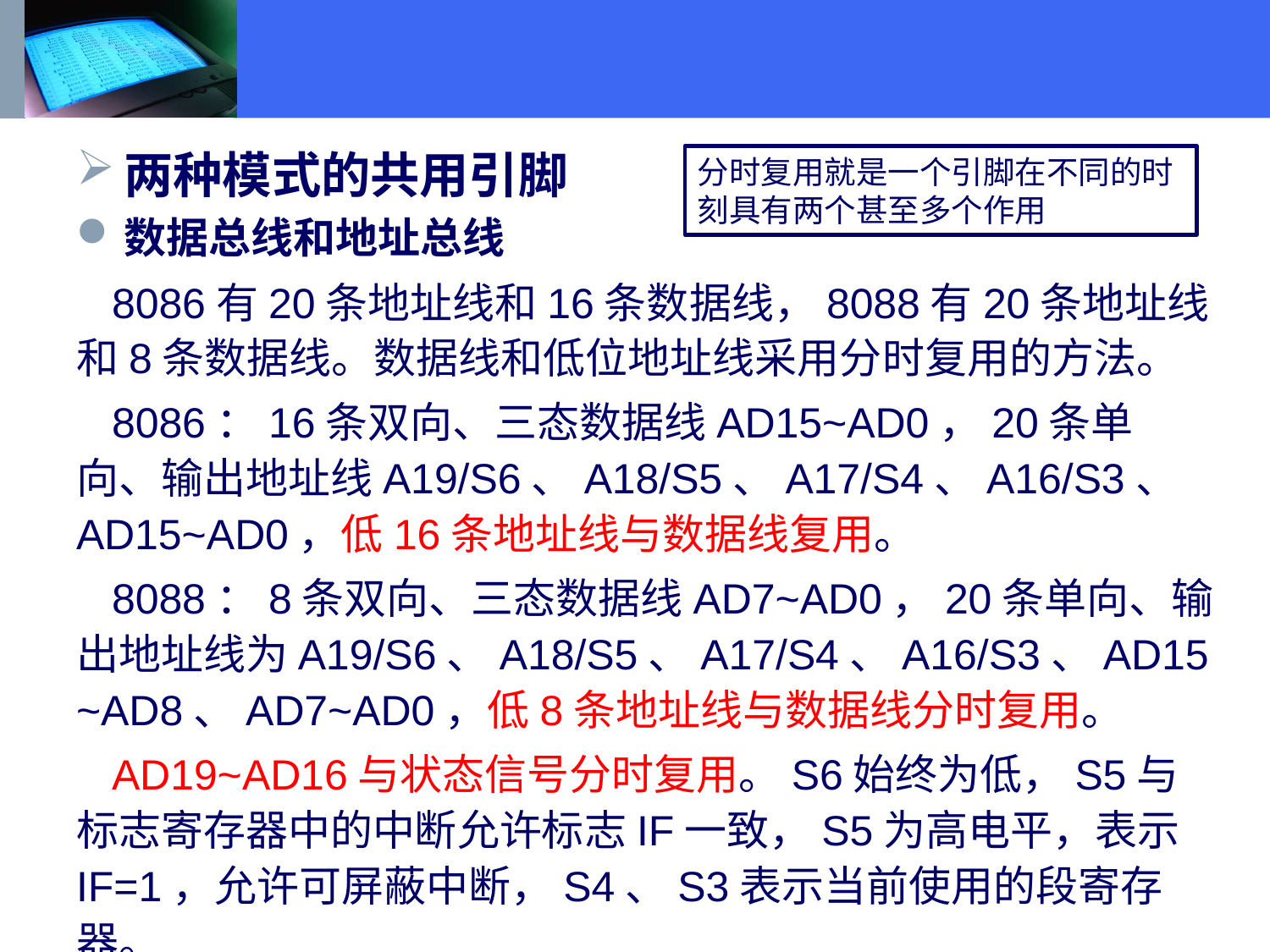

两种模式的共用引脚
数据总线和地址总线
   8086有20条地址线和16条数据线，8088有20条地址线和8条数据线。数据线和低位地址线采用分时复用的方法。
   8086：16条双向、三态数据线AD15~AD0，20条单向、输出地址线A19/S6、A18/S5、A17/S4、A16/S3、AD15~AD0，低16条地址线与数据线复用。
   8088：8条双向、三态数据线AD7~AD0，20条单向、输出地址线为A19/S6、A18/S5、A17/S4、A16/S3、AD15~AD8、AD7~AD0，低8条地址线与数据线分时复用。
   AD19~AD16与状态信号分时复用。S6始终为低，S5与标志寄存器中的中断允许标志IF一致，S5为高电平，表示IF=1，允许可屏蔽中断，S4、S3表示当前使用的段寄存器。
分时复用就是一个引脚在不同的时刻具有两个甚至多个作用